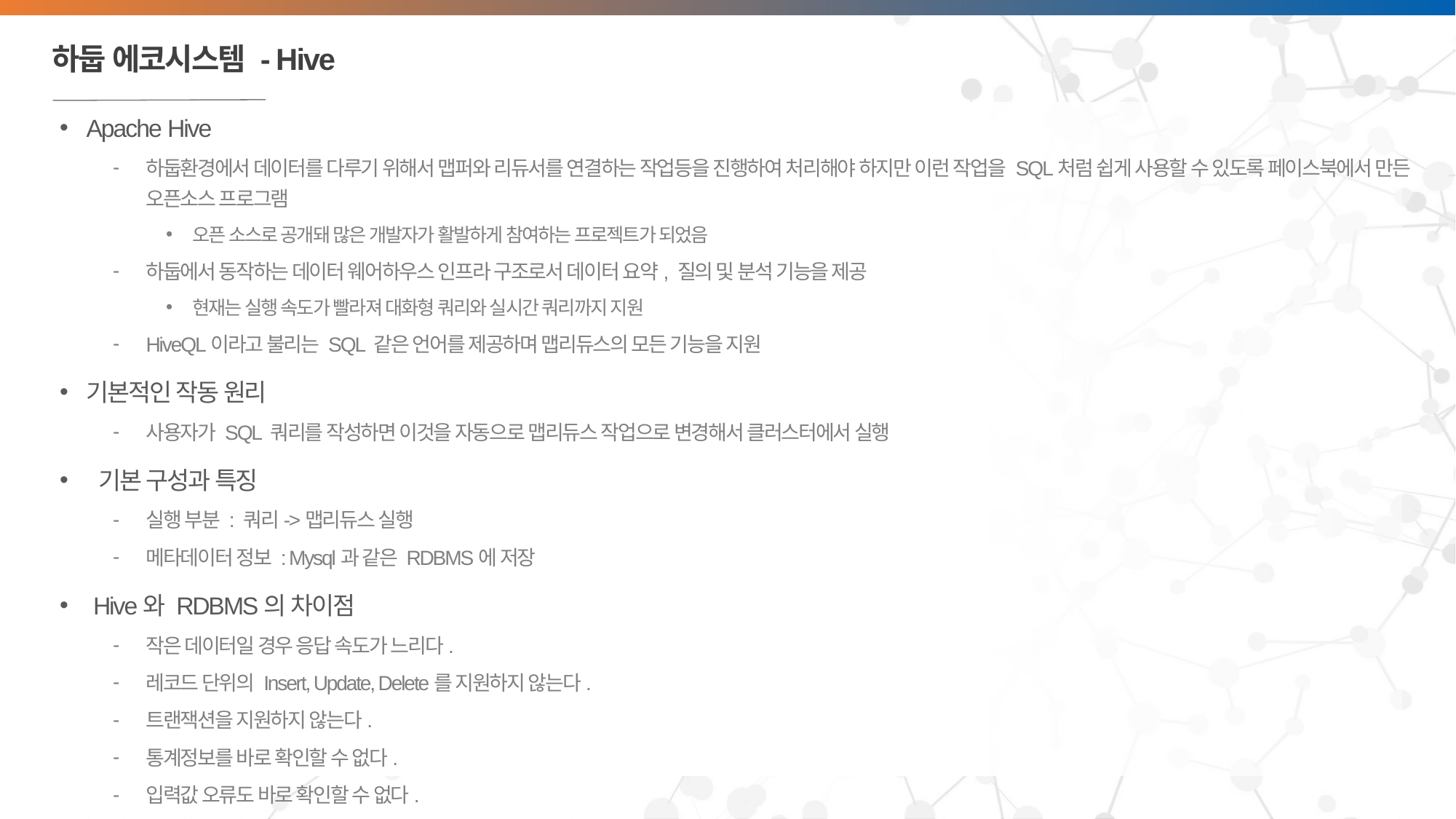

# 하둡 에코시스템 - Hive

Apache Hive
하둡환경에서 데이터를 다루기 위해서 맵퍼와 리듀서를 연결하는 작업등을 진행하여 처리해야 하지만 이런 작업을 SQL처럼 쉽게 사용할 수 있도록 페이스북에서 만든 오픈소스 프로그램
오픈 소스로 공개돼 많은 개발자가 활발하게 참여하는 프로젝트가 되었음
하둡에서 동작하는 데이터 웨어하우스 인프라 구조로서 데이터 요약, 질의 및 분석 기능을 제공
현재는 실행 속도가 빨라져 대화형 쿼리와 실시간 쿼리까지 지원
HiveQL이라고 불리는 SQL 같은 언어를 제공하며 맵리듀스의 모든 기능을 지원
기본적인 작동 원리
사용자가 SQL 쿼리를 작성하면 이것을 자동으로 맵리듀스 작업으로 변경해서 클러스터에서 실행
 기본 구성과 특징
실행 부분 : 쿼리->맵리듀스 실행
메타데이터 정보 : Mysql과 같은 RDBMS에 저장
 Hive와 RDBMS의 차이점
작은 데이터일 경우 응답 속도가 느리다.
레코드 단위의 Insert, Update, Delete를 지원하지 않는다.
트랜잭션을 지원하지 않는다.
통계정보를 바로 확인할 수 없다.
입력값 오류도 바로 확인할 수 없다.